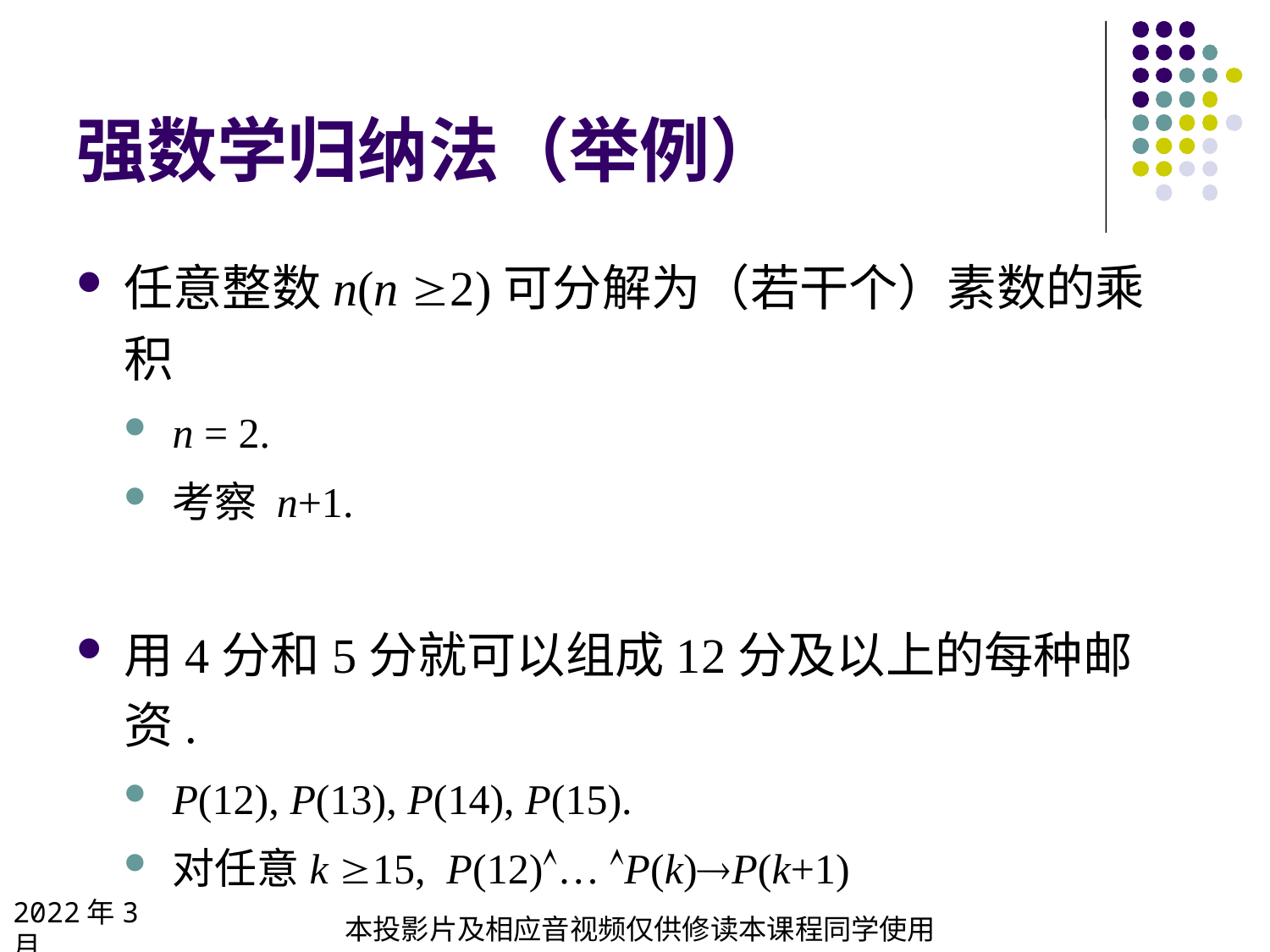

# 强数学归纳法（举例）
任意整数n(n ≥2)可分解为（若干个）素数的乘积
n = 2.
考察 n+1.

用4分和5分就可以组成12分及以上的每种邮资.
P(12), P(13), P(14), P(15).
对任意k ≥15,  P(12)∧… ∧P(k)→P(k+1)

2022年3月
本投影片及相应音视频仅供修读本课程同学使用
28